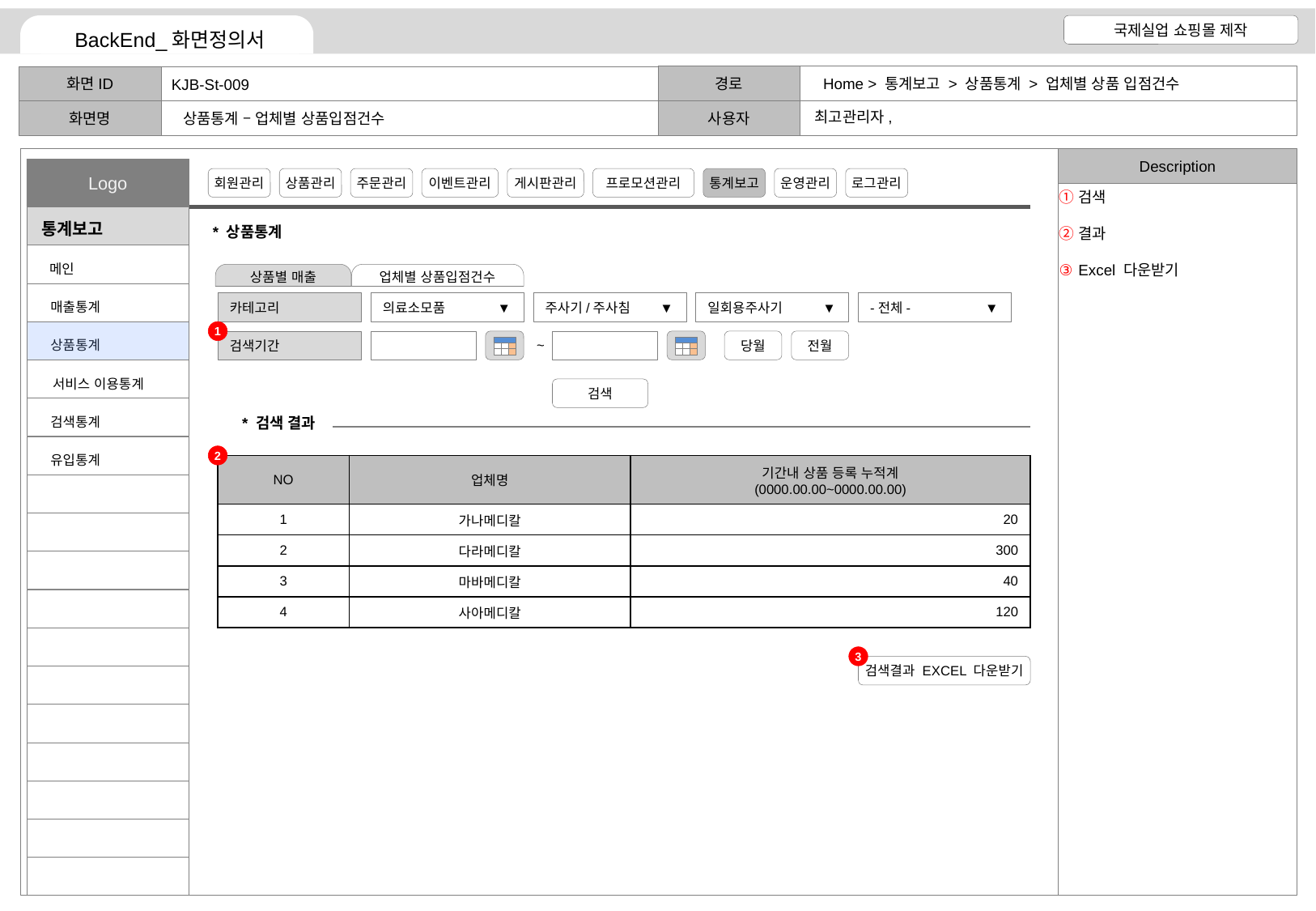

Home > 통계보고 > 상품통계 > 업체별 상품 입점건수
KJB-St-009
최고관리자,
상품통계 – 업체별 상품입점건수
검색

결과

Excel 다운받기
* 상품통계
상품별 매출
업체별 상품입점건수

카테고리
의료소모품
▼
주사기/주사침
▼
일회용주사기
▼
-전체-
▼

1
검색기간

~

당월
전월
검색
* 검색 결과
2
| NO | 업체명 | 기간내 상품 등록 누적계 (0000.00.00~0000.00.00) |
| --- | --- | --- |
| 1 | 가나메디칼 | 20 |
| 2 | 다라메디칼 | 300 |
| 3 | 마바메디칼 | 40 |
| 4 | 사아메디칼 | 120 |
3
검색결과 EXCEL 다운받기